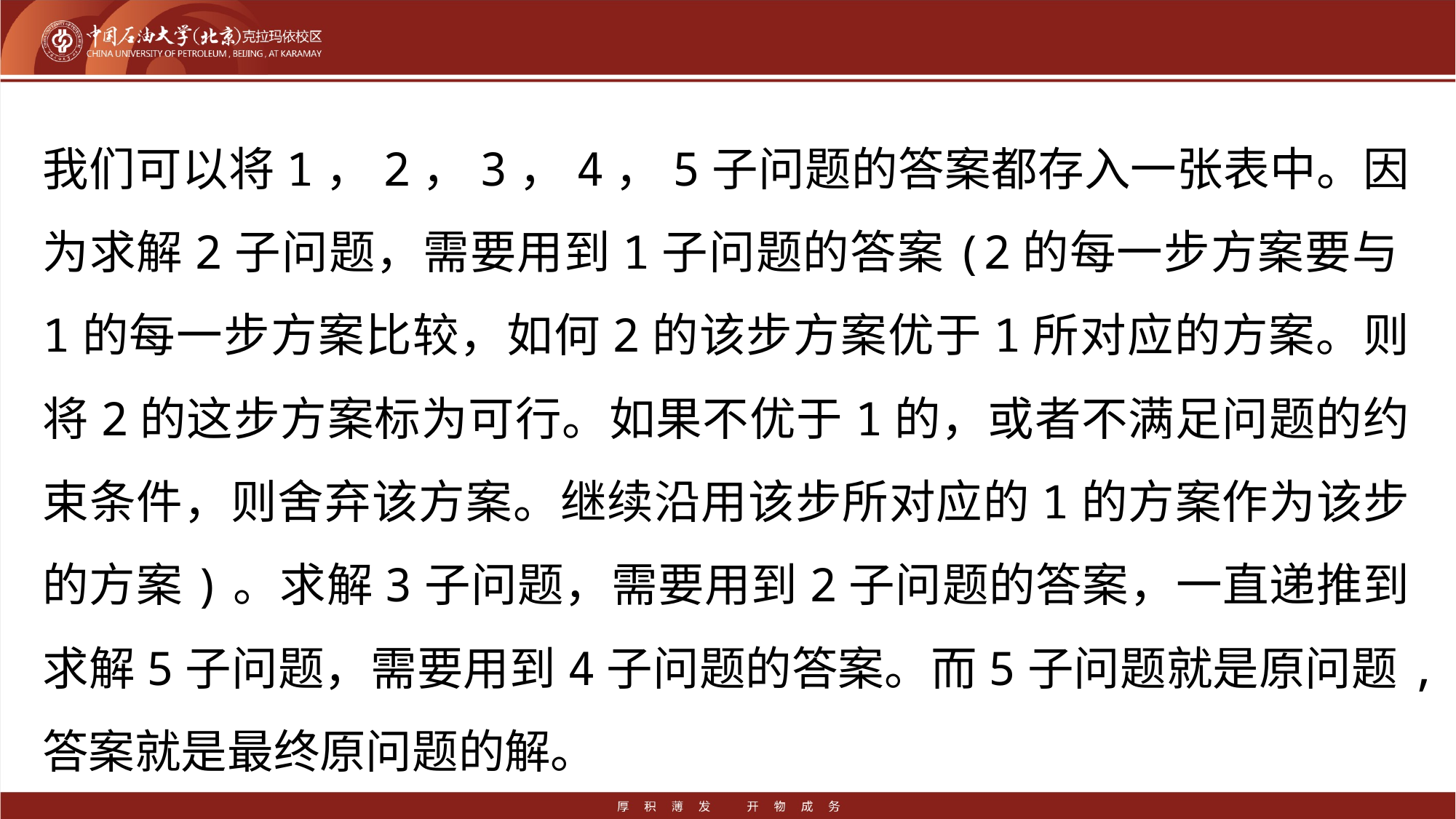

#
我们可以将1，2，3，4，5子问题的答案都存入一张表中。因为求解2子问题，需要用到1子问题的答案(2的每一步方案要与1的每一步方案比较，如何2的该步方案优于1所对应的方案。则将2的这步方案标为可行。如果不优于1的，或者不满足问题的约束条件，则舍弃该方案。继续沿用该步所对应的1的方案作为该步的方案)。求解3子问题，需要用到2子问题的答案，一直递推到求解5子问题，需要用到4子问题的答案。而5子问题就是原问题,答案就是最终原问题的解。